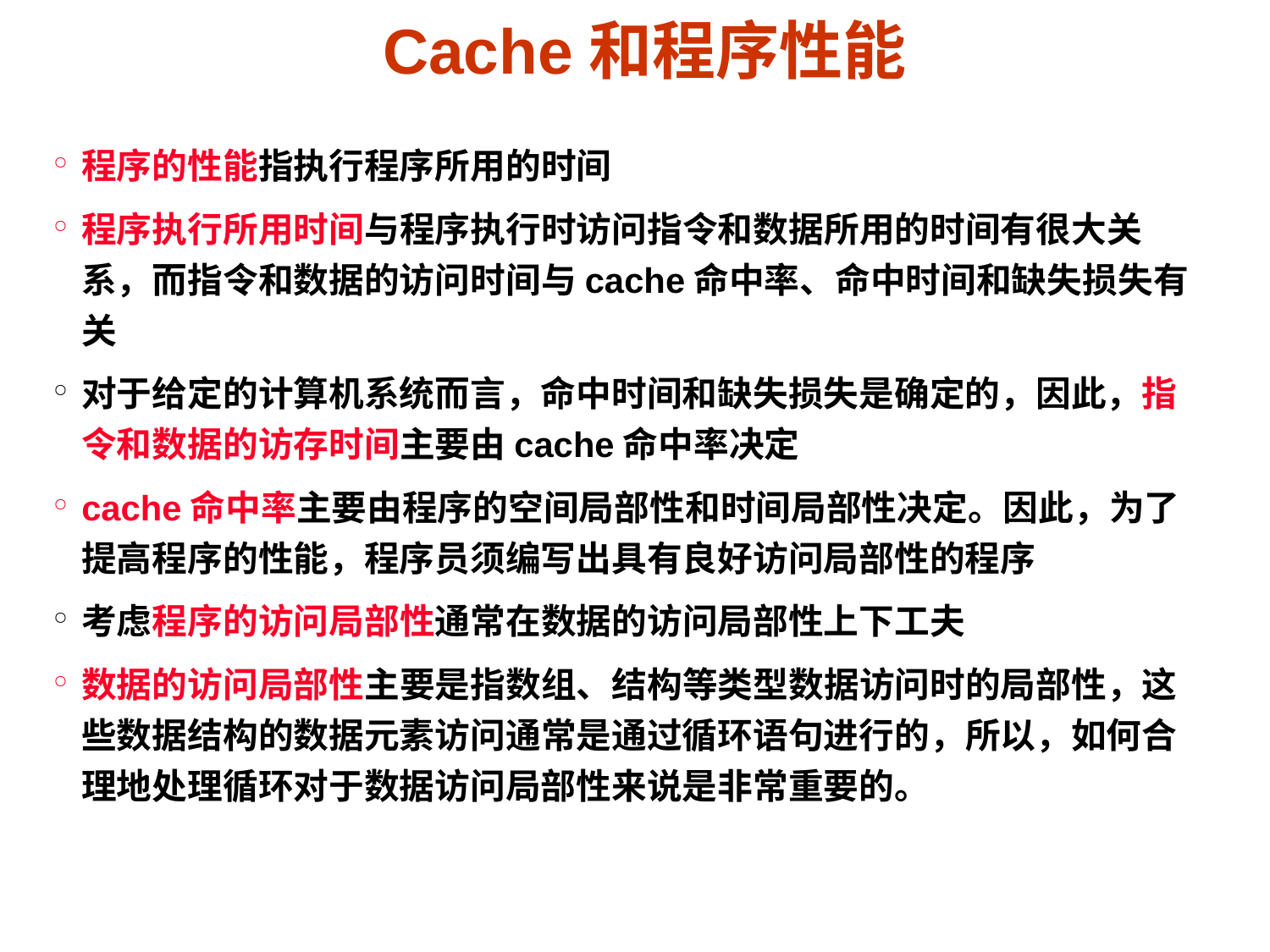

# Cache和程序性能
程序的性能指执行程序所用的时间
程序执行所用时间与程序执行时访问指令和数据所用的时间有很大关系，而指令和数据的访问时间与cache命中率、命中时间和缺失损失有关
对于给定的计算机系统而言，命中时间和缺失损失是确定的，因此，指令和数据的访存时间主要由cache命中率决定
cache命中率主要由程序的空间局部性和时间局部性决定。因此，为了提高程序的性能，程序员须编写出具有良好访问局部性的程序
考虑程序的访问局部性通常在数据的访问局部性上下工夫
数据的访问局部性主要是指数组、结构等类型数据访问时的局部性，这些数据结构的数据元素访问通常是通过循环语句进行的，所以，如何合理地处理循环对于数据访问局部性来说是非常重要的。